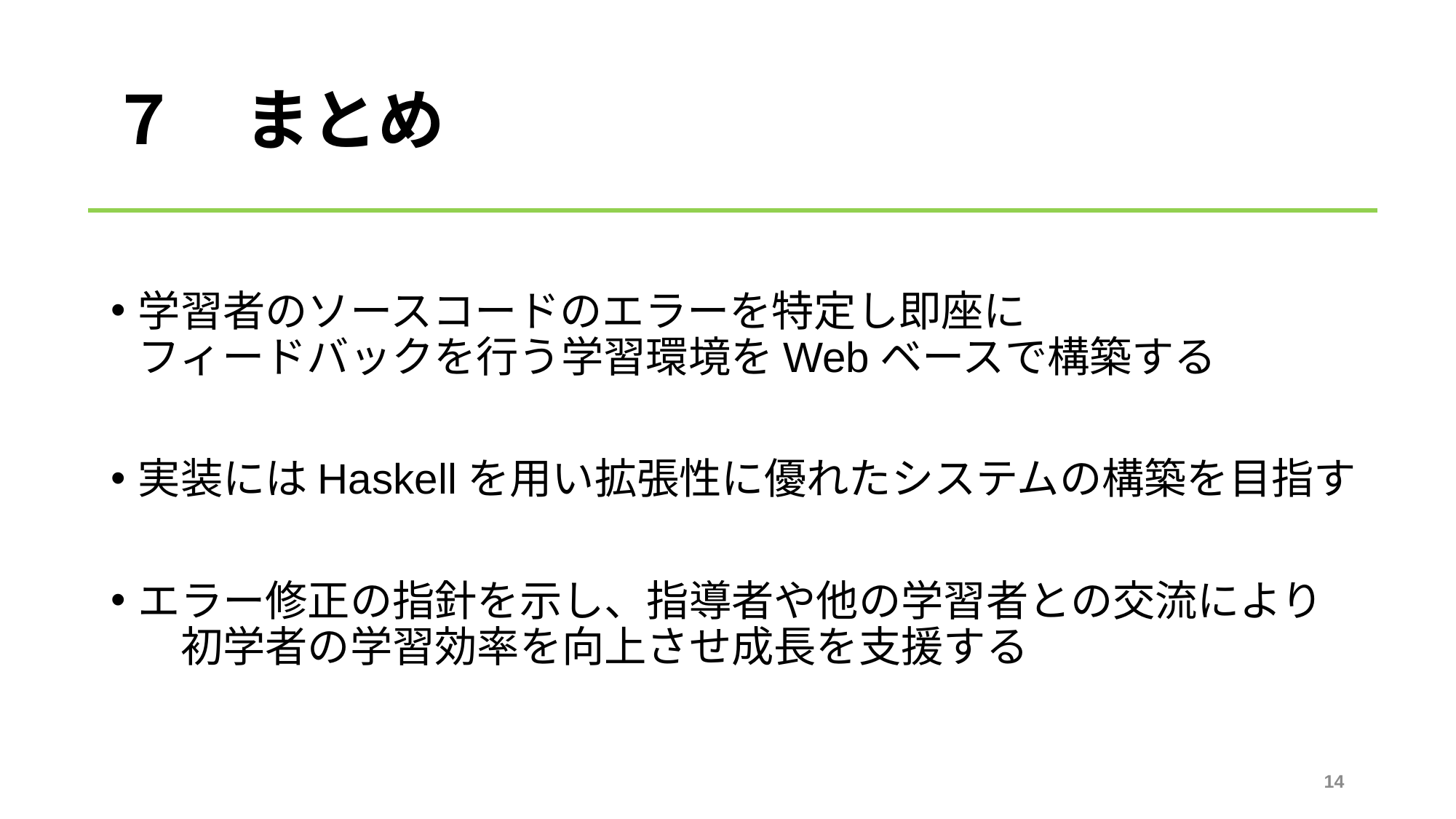

# ７　まとめ

学習者のソースコードのエラーを特定し即座に　　　　　フィードバックを行う学習環境をWebベースで構築する

実装にはHaskellを用い拡張性に優れたシステムの構築を目指す

エラー修正の指針を示し、指導者や他の学習者との交流により　初学者の学習効率を向上させ成長を支援する
14